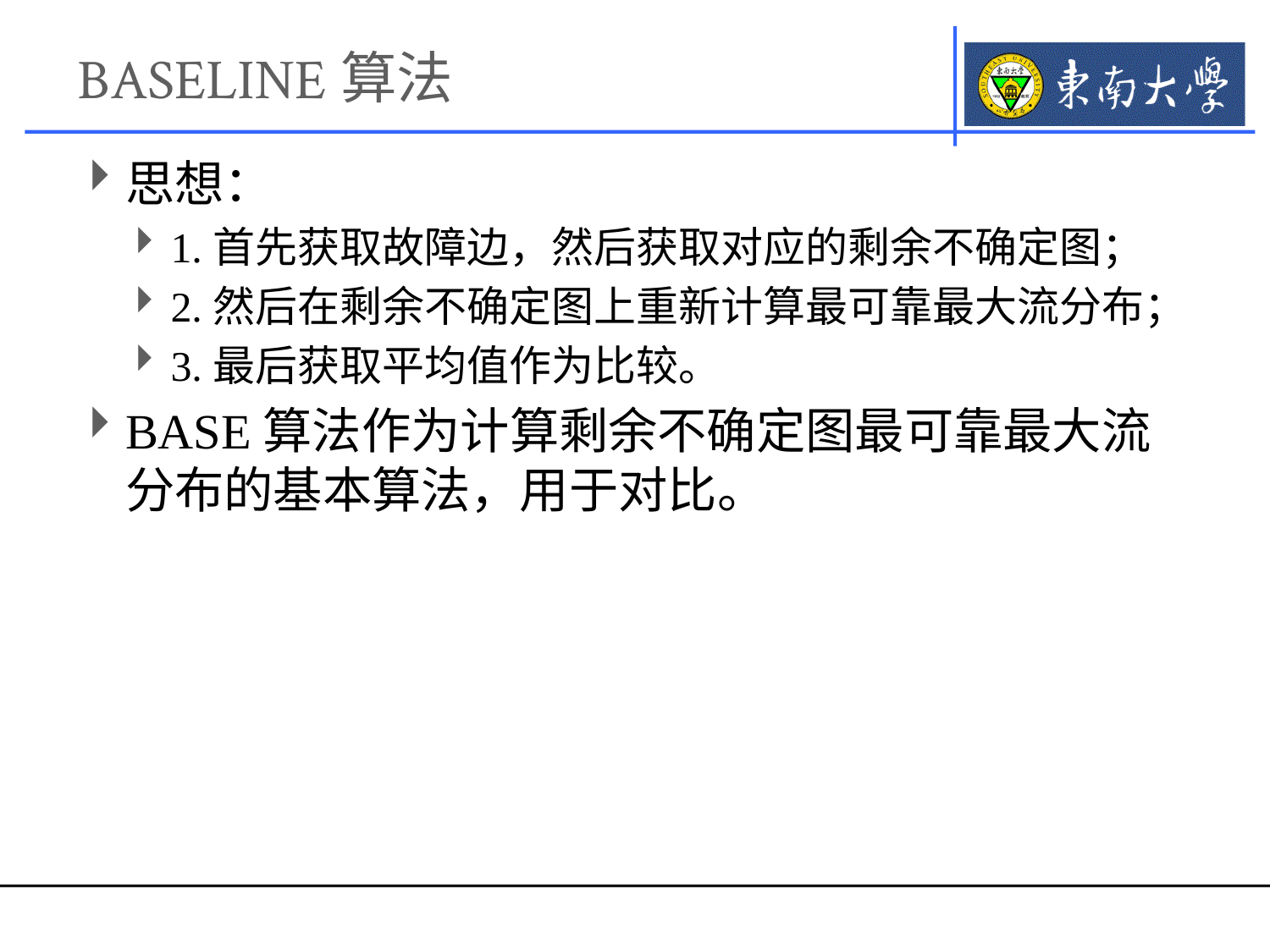

# BASELINE算法
思想：
1.首先获取故障边，然后获取对应的剩余不确定图；
2.然后在剩余不确定图上重新计算最可靠最大流分布；
3.最后获取平均值作为比较。
BASE算法作为计算剩余不确定图最可靠最大流分布的基本算法，用于对比。